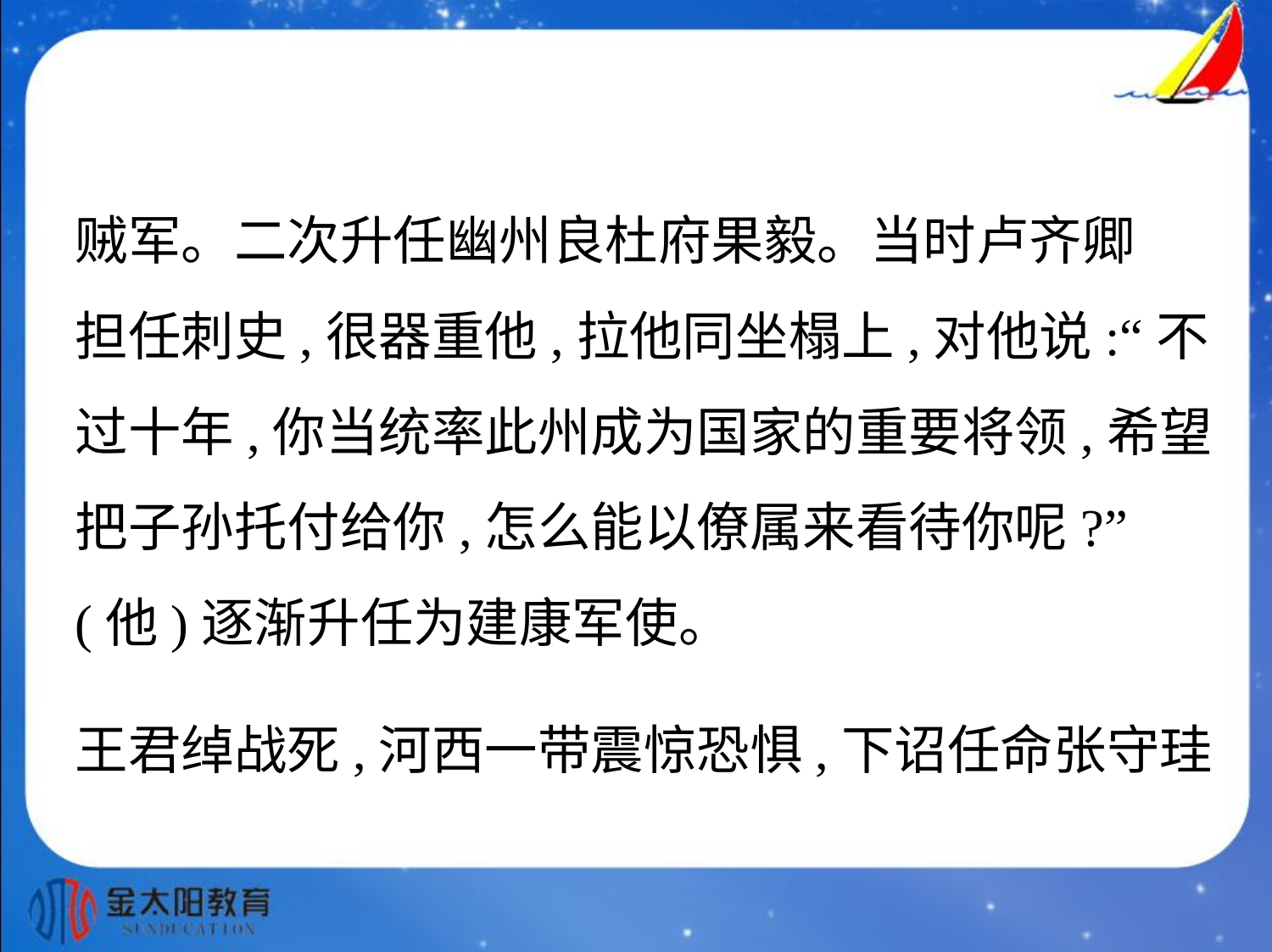

贼军。二次升任幽州良杜府果毅。当时卢齐卿
担任刺史,很器重他,拉他同坐榻上,对他说:“不
过十年,你当统率此州成为国家的重要将领,希望
把子孙托付给你,怎么能以僚属来看待你呢?”
(他)逐渐升任为建康军使。
王君绰战死,河西一带震惊恐惧,下诏任命张守珪